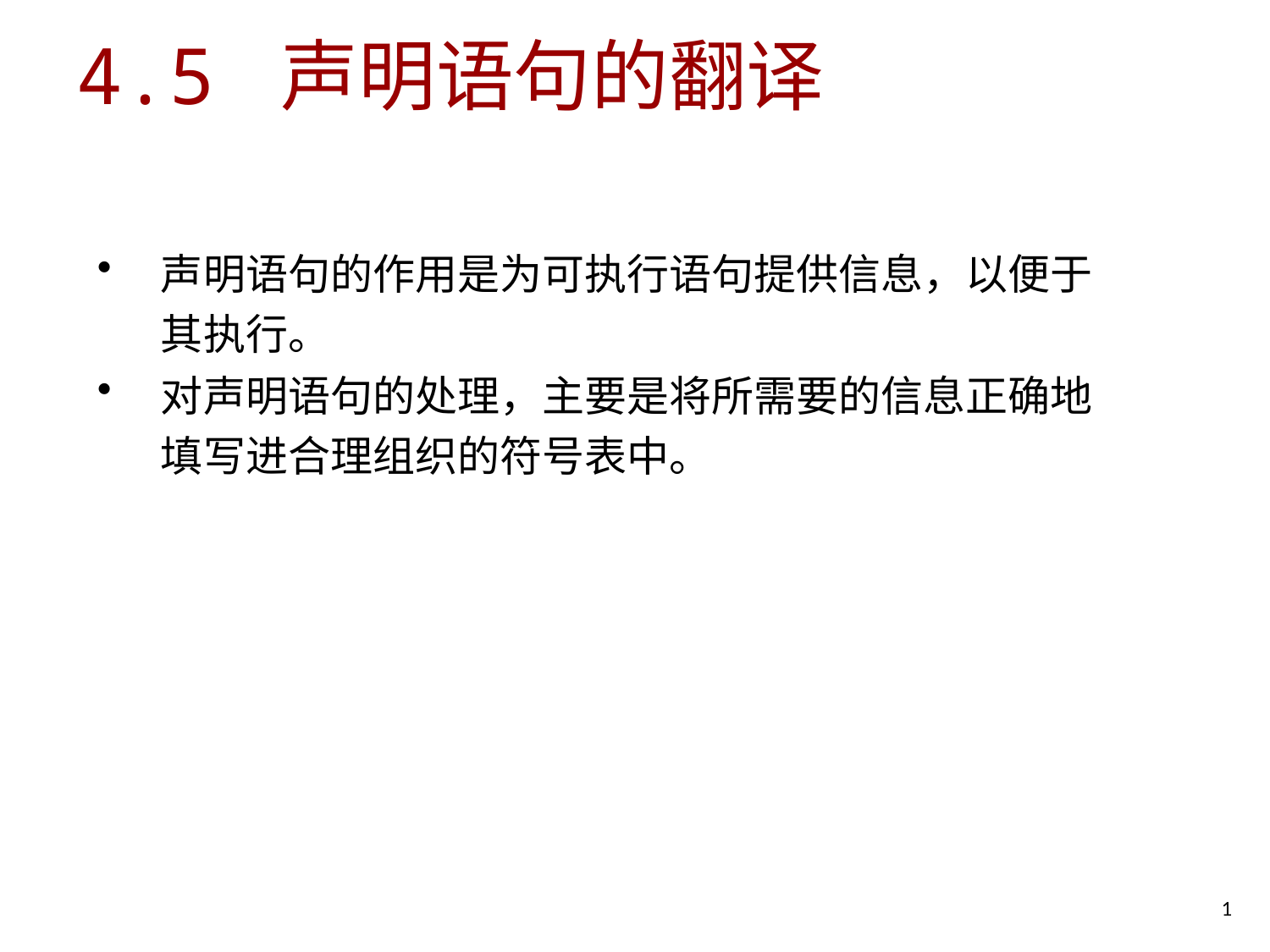

# 4.5 声明语句的翻译
声明语句的作用是为可执行语句提供信息，以便于其执行。
对声明语句的处理，主要是将所需要的信息正确地填写进合理组织的符号表中。
1